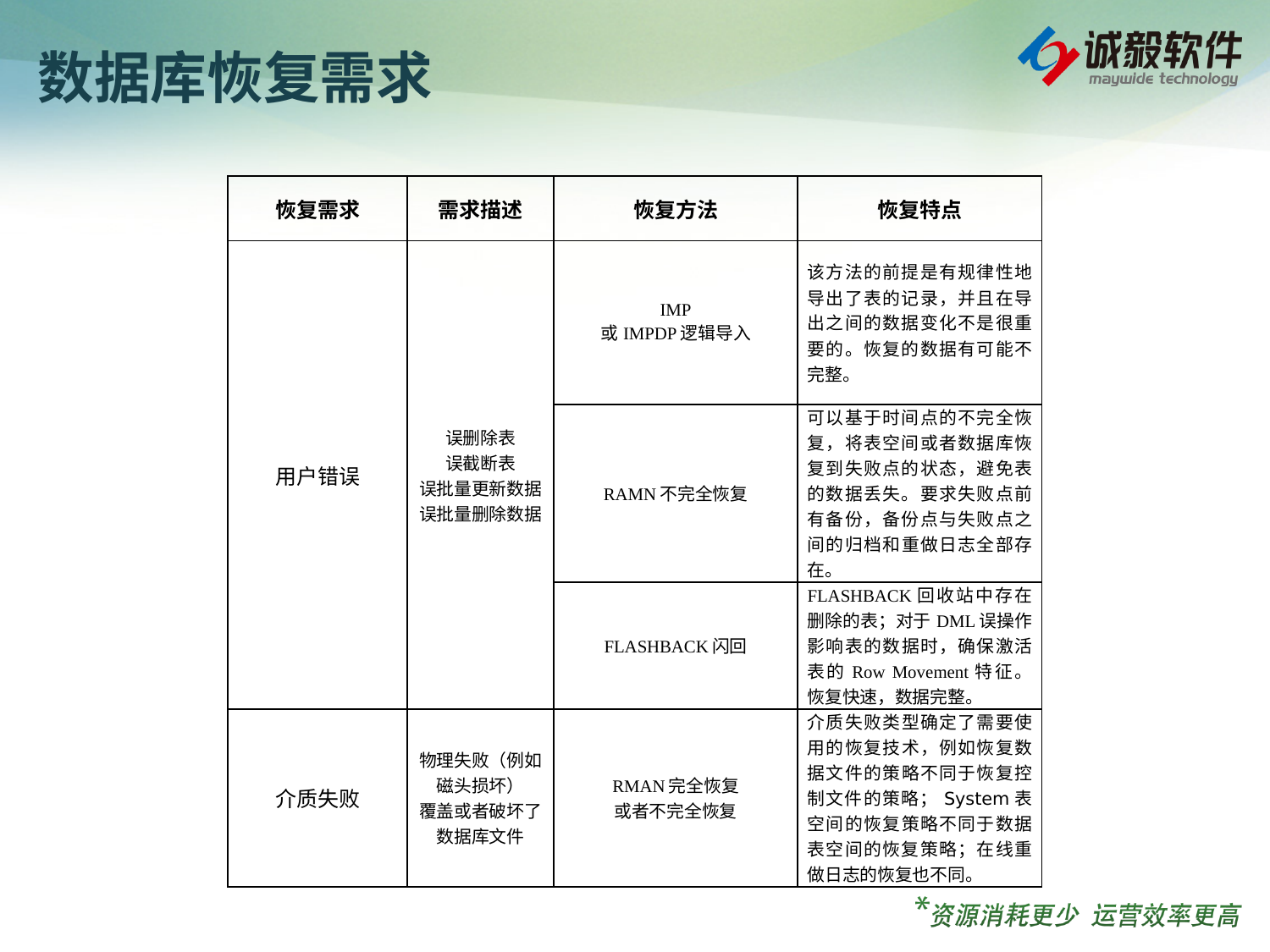

# 数据库恢复需求
| 恢复需求 | 需求描述 | 恢复方法 | 恢复特点 |
| --- | --- | --- | --- |
| 用户错误 | 误删除表 误截断表 误批量更新数据 误批量删除数据 | IMP 或IMPDP逻辑导入 | 该方法的前提是有规律性地导出了表的记录，并且在导出之间的数据变化不是很重要的。恢复的数据有可能不完整。 |
|  |  | RAMN不完全恢复 | 可以基于时间点的不完全恢复，将表空间或者数据库恢复到失败点的状态，避免表的数据丢失。要求失败点前有备份，备份点与失败点之间的归档和重做日志全部存在。 |
|  |  | FLASHBACK闪回 | FLASHBACK回收站中存在删除的表；对于DML误操作影响表的数据时，确保激活表的Row Movement特征。恢复快速，数据完整。 |
| 介质失败 | 物理失败（例如磁头损坏） 覆盖或者破坏了数据库文件 | RMAN完全恢复 或者不完全恢复 | 介质失败类型确定了需要使用的恢复技术，例如恢复数据文件的策略不同于恢复控制文件的策略；System表空间的恢复策略不同于数据表空间的恢复策略；在线重做日志的恢复也不同。 |